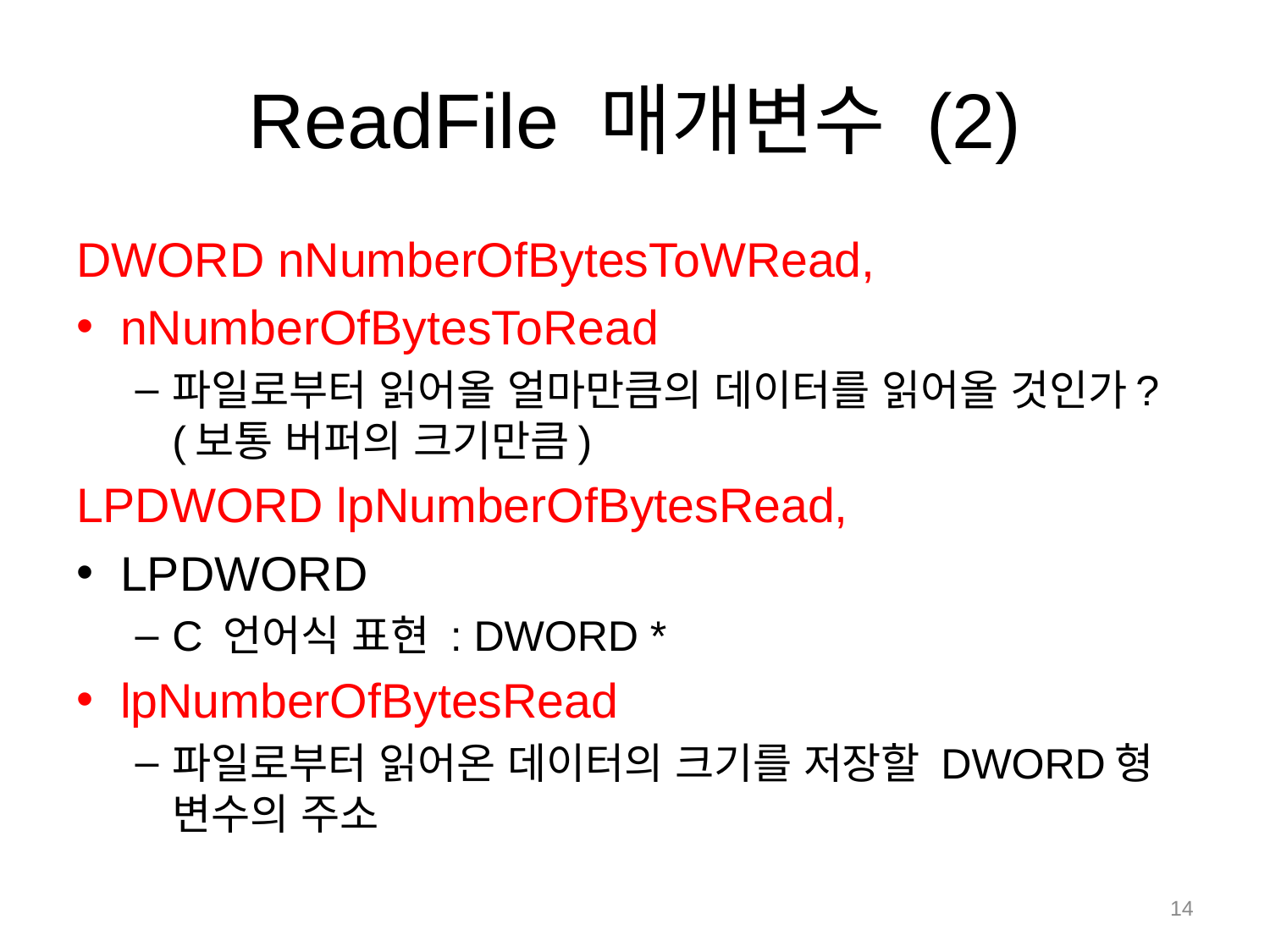

# ReadFile 매개변수 (2)
DWORD nNumberOfBytesToWRead,
nNumberOfBytesToRead
파일로부터 읽어올 얼마만큼의 데이터를 읽어올 것인가? (보통 버퍼의 크기만큼)
LPDWORD lpNumberOfBytesRead,
LPDWORD
C 언어식 표현 : DWORD *
lpNumberOfBytesRead
파일로부터 읽어온 데이터의 크기를 저장할 DWORD형 변수의 주소
14